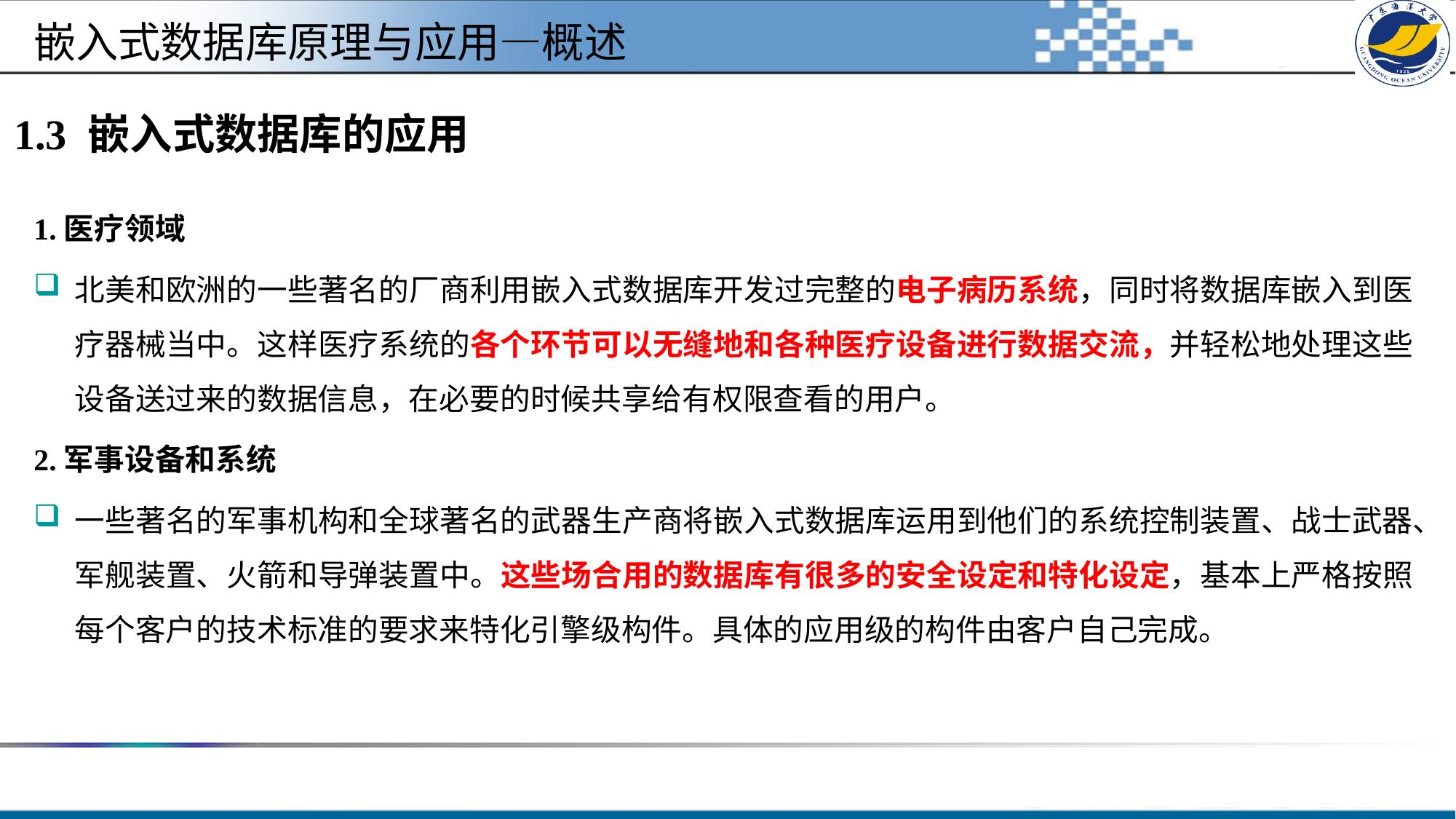

嵌入式数据库原理与应用—概述
# 1.3 嵌入式数据库的应用
1.医疗领域
北美和欧洲的一些著名的厂商利用嵌入式数据库开发过完整的电子病历系统，同时将数据库嵌入到医疗器械当中。这样医疗系统的各个环节可以无缝地和各种医疗设备进行数据交流，并轻松地处理这些设备送过来的数据信息，在必要的时候共享给有权限查看的用户。
2.军事设备和系统
一些著名的军事机构和全球著名的武器生产商将嵌入式数据库运用到他们的系统控制装置、战士武器、军舰装置、火箭和导弹装置中。这些场合用的数据库有很多的安全设定和特化设定，基本上严格按照每个客户的技术标准的要求来特化引擎级构件。具体的应用级的构件由客户自己完成。